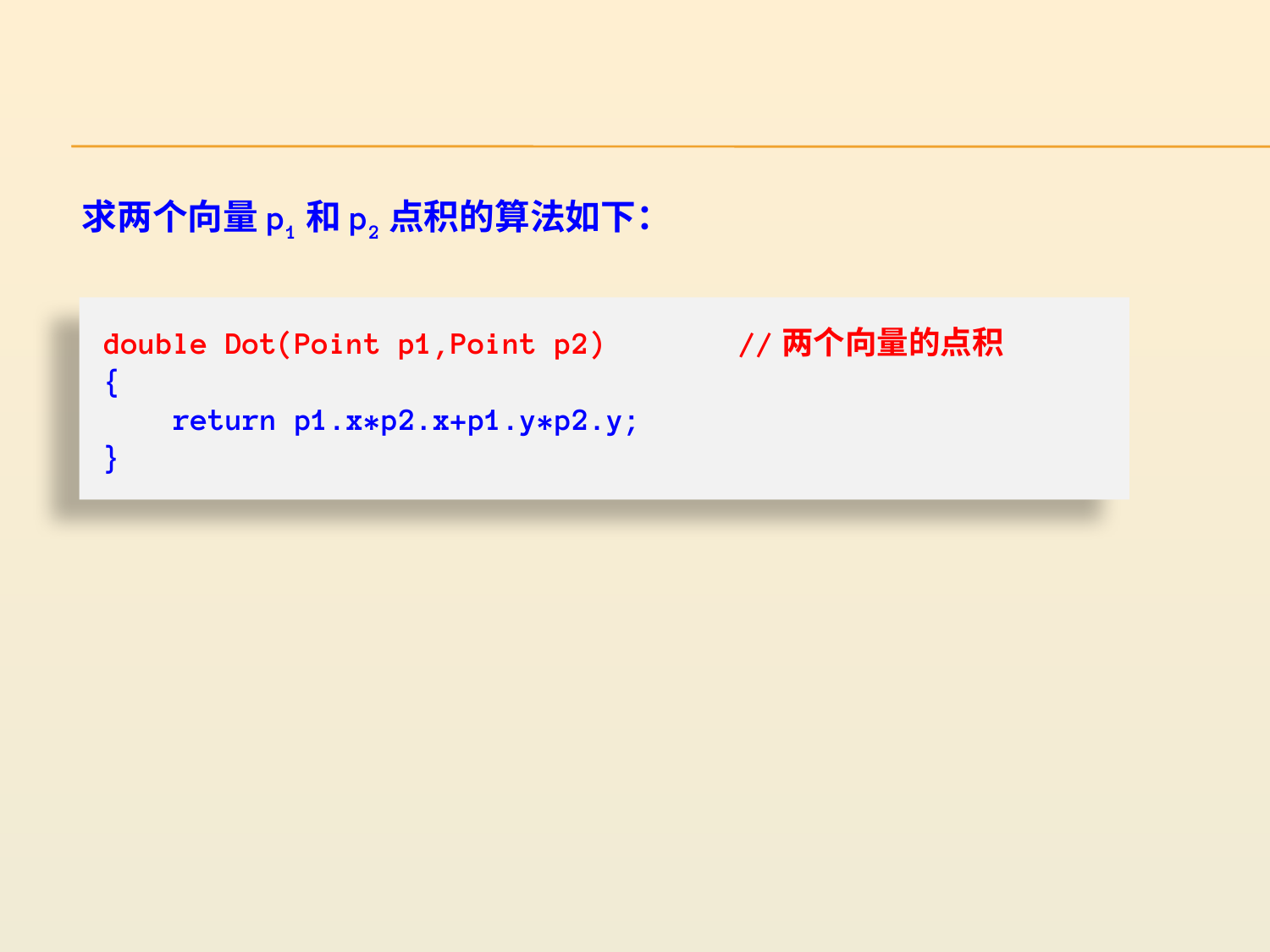

求两个向量p1和p2点积的算法如下：
double Dot(Point p1,Point p2)		//两个向量的点积
{
    return p1.x*p2.x+p1.y*p2.y;
}